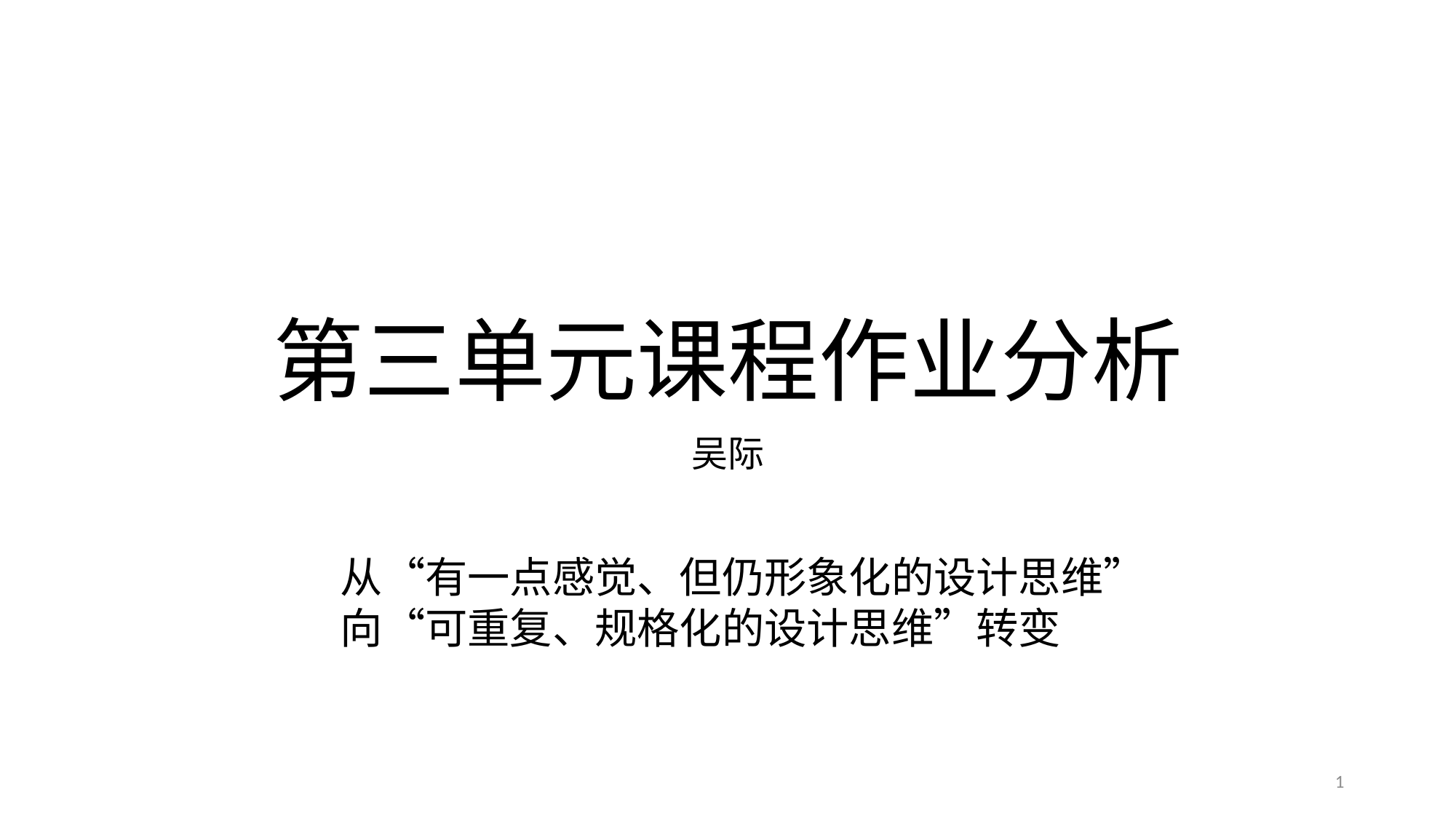

# 第三单元课程作业分析
吴际
从“有一点感觉、但仍形象化的设计思维”向“可重复、规格化的设计思维”转变
1